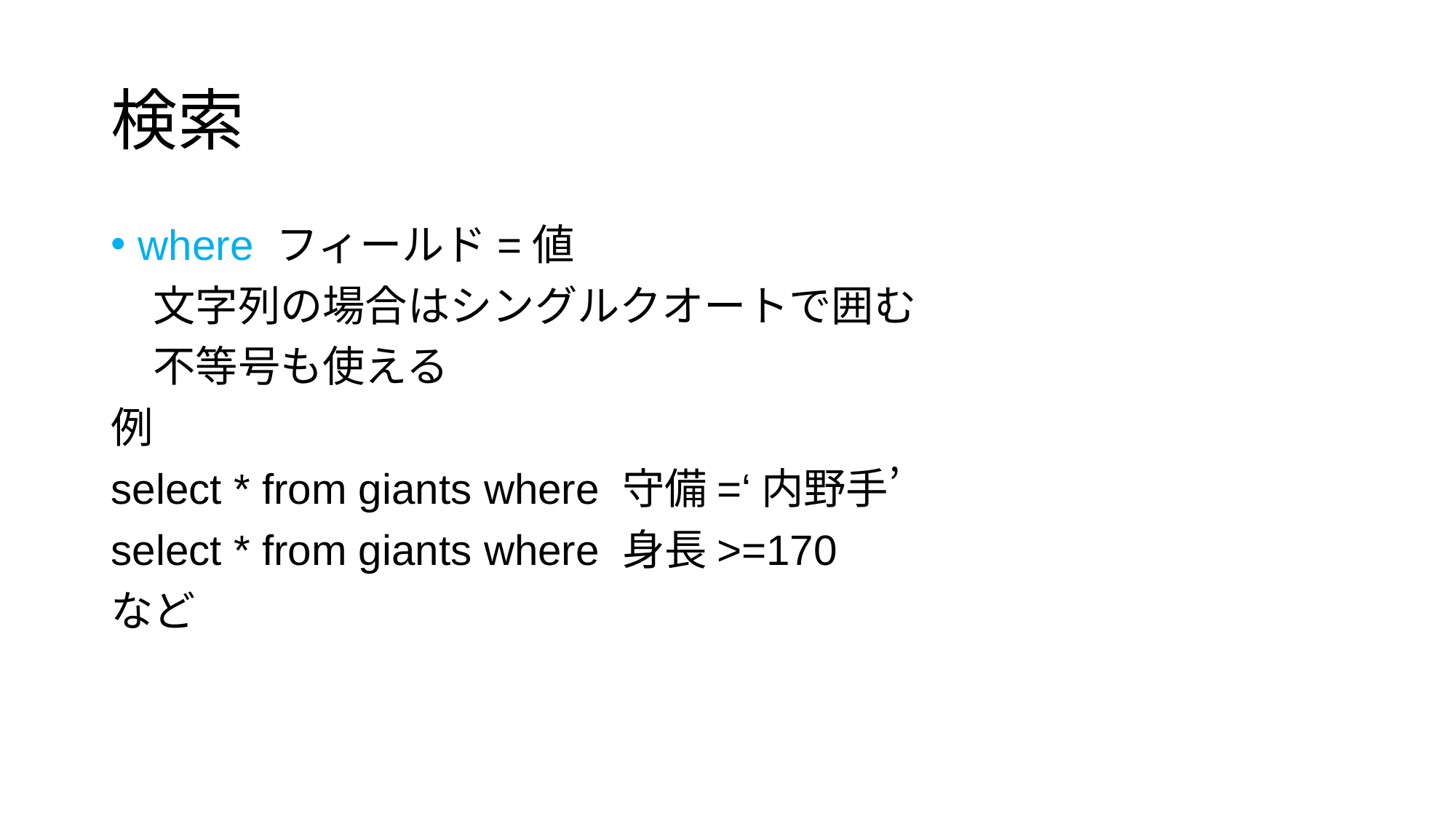

# 検索
where フィールド=値
　文字列の場合はシングルクオートで囲む
　不等号も使える
例
select * from giants where 守備=‘内野手’
select * from giants where 身長>=170
など